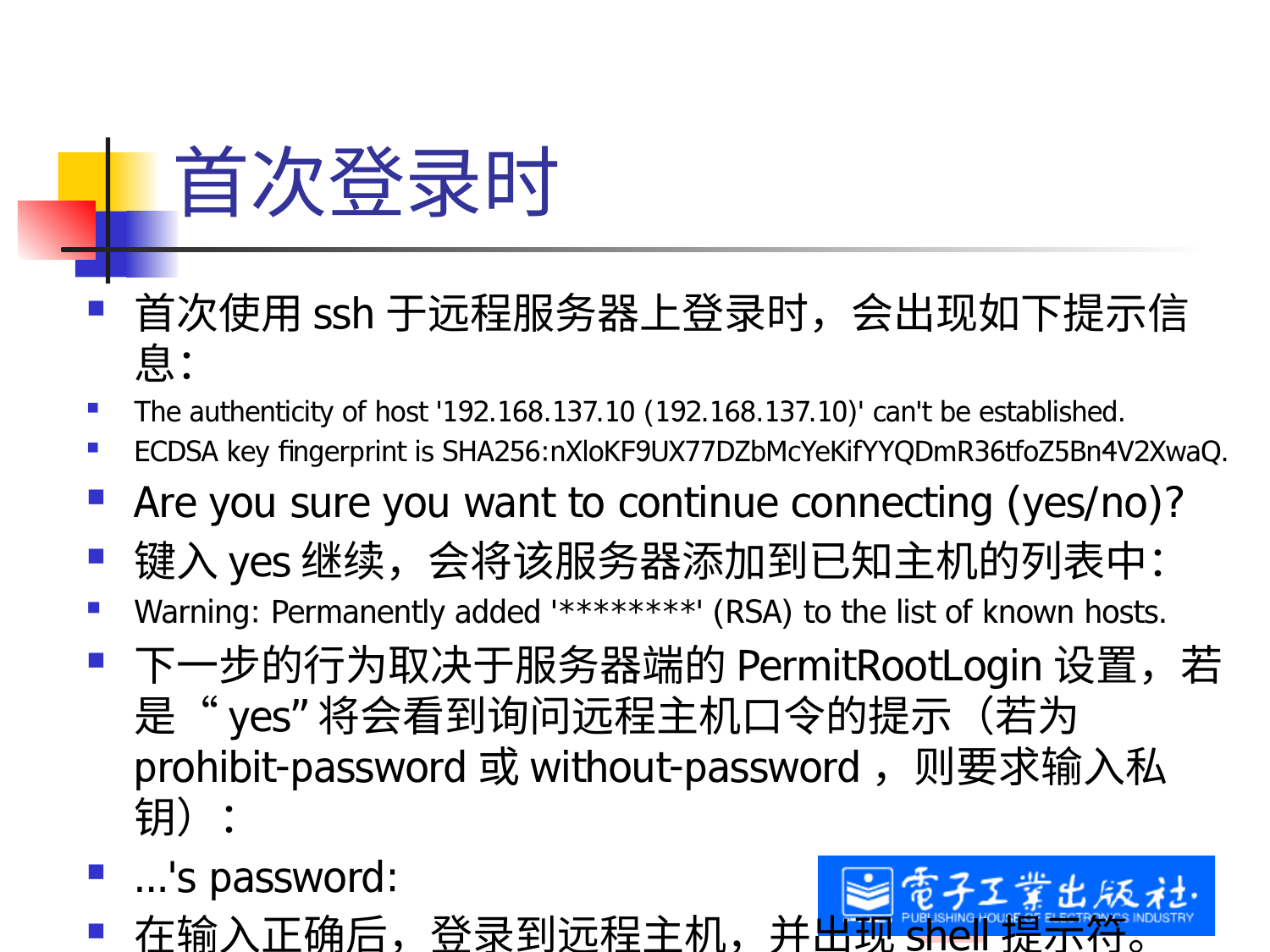

# 首次登录时
首次使用ssh于远程服务器上登录时，会出现如下提示信息：
The authenticity of host '192.168.137.10 (192.168.137.10)' can't be established.
ECDSA key fingerprint is SHA256:nXloKF9UX77DZbMcYeKifYYQDmR36tfoZ5Bn4V2XwaQ.
Are you sure you want to continue connecting (yes/no)?
键入yes继续，会将该服务器添加到已知主机的列表中：
Warning: Permanently added '********' (RSA) to the list of known hosts.
下一步的行为取决于服务器端的PermitRootLogin设置，若是“yes”将会看到询问远程主机口令的提示（若为prohibit-password或without-password，则要求输入私钥）：
…'s password:
在输入正确后，登录到远程主机，并出现shell提示符。